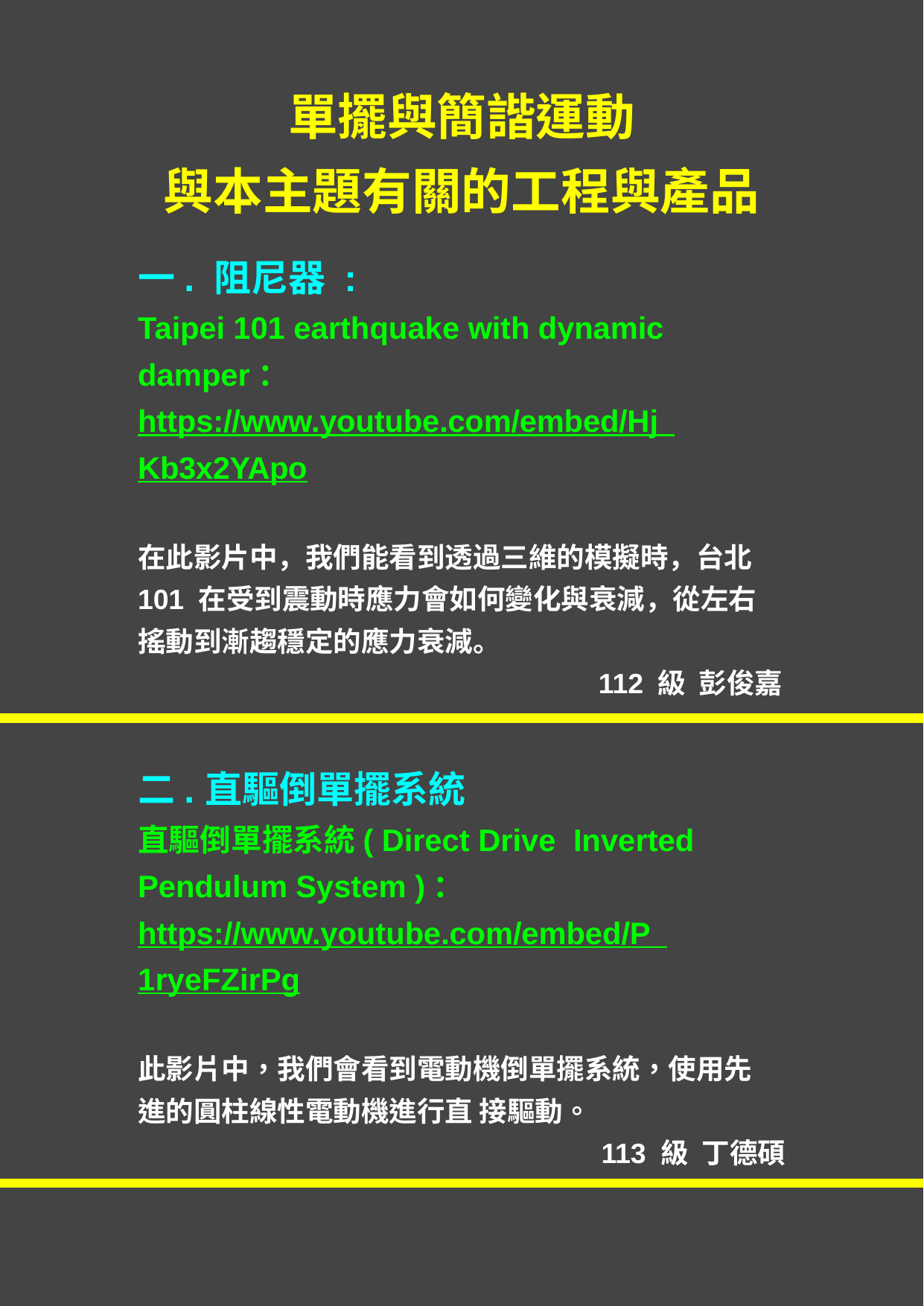

單擺與簡諧運動
與本主題有關的工程與產品
一.	阻尼器	:
Taipei 101 earthquake with dynamic  damper：  https://www.youtube.com/embed/Hj  Kb3x2YApo

在此影片中，我們能看到透過三維的模擬時，台北 101 在受到震動時應力會如何變化與衰減，從左右搖動到漸趨穩定的應力衰減。
112 級 彭俊嘉

二.	直驅倒單擺系統
直驅倒單擺系統( Direct Drive  Inverted Pendulum System )：  https://www.youtube.com/embed/P  1ryeFZirPg

此影片中，我們會看到電動機倒單擺系統，使用先進的圓柱線性電動機進行直 接驅動。
113 級 丁德碩